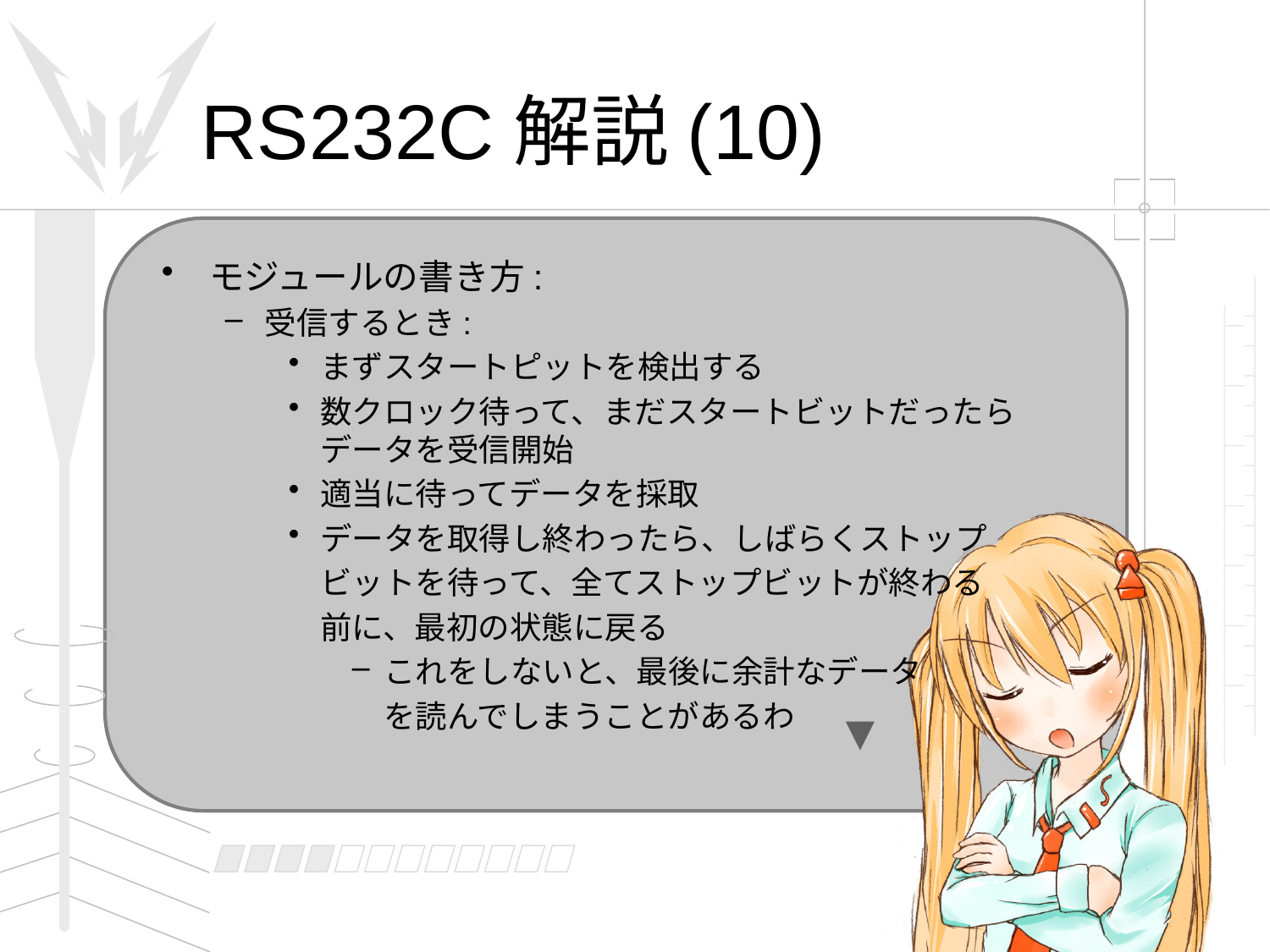

# RS232C解説(10)
モジュールの書き方:
受信するとき:
まずスタートピットを検出する
数クロック待って、まだスタートビットだったらデータを受信開始
適当に待ってデータを採取
データを取得し終わったら、しばらくストップ
	ビットを待って、全てストップビットが終わる
	前に、最初の状態に戻る
これをしないと、最後に余計なデータ
	を読んでしまうことがあるわ